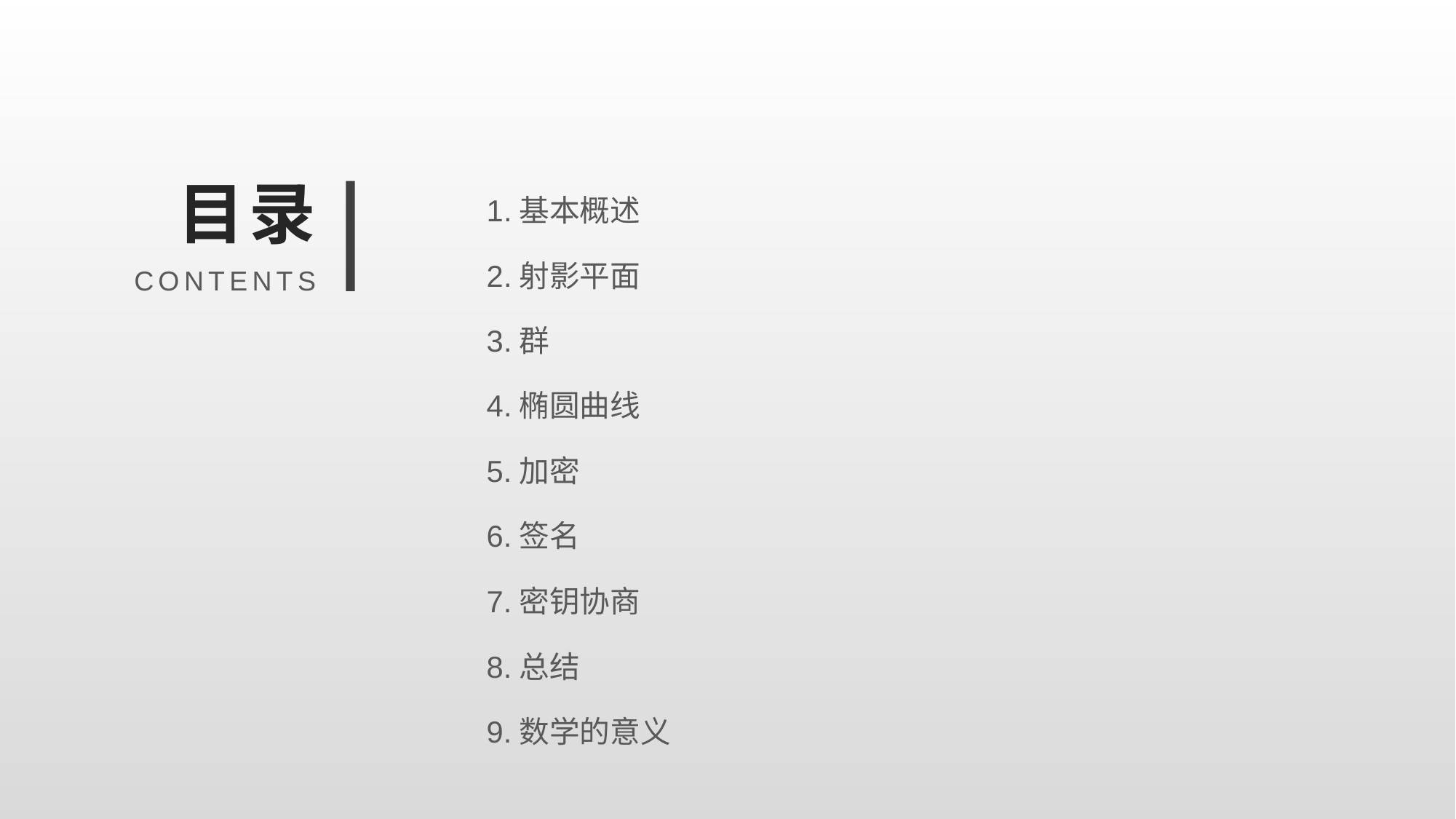

目录
1.基本概述

2.射影平面
CONTENTS
3.群
4.椭圆曲线
5.加密
6.签名
7.密钥协商
8.总结
9.数学的意义